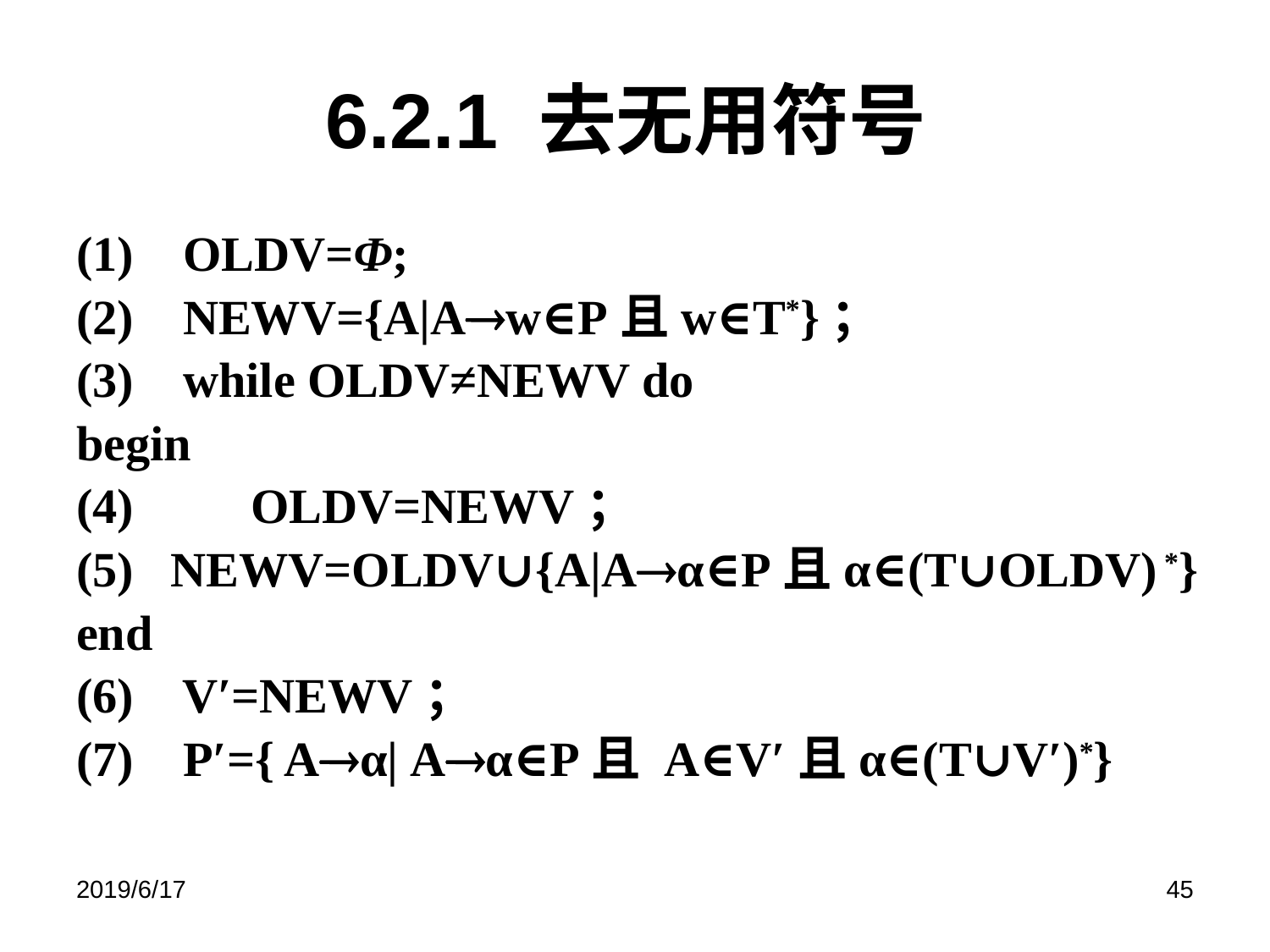

# 6.2.1 去无用符号
(1)    OLDV=Φ;
(2)    NEWV={A|A→w∈P且w∈T*}；
(3)    while OLDV≠NEWV do
begin
(4)     	OLDV=NEWV；
(5)   NEWV=OLDV∪{A|A→α∈P且α∈(T∪OLDV) *}
end
(6)    V′=NEWV；
(7)    P′={ A→α| A→α∈P且 A∈V′且α∈(T∪V′)*}
2019/6/17
45